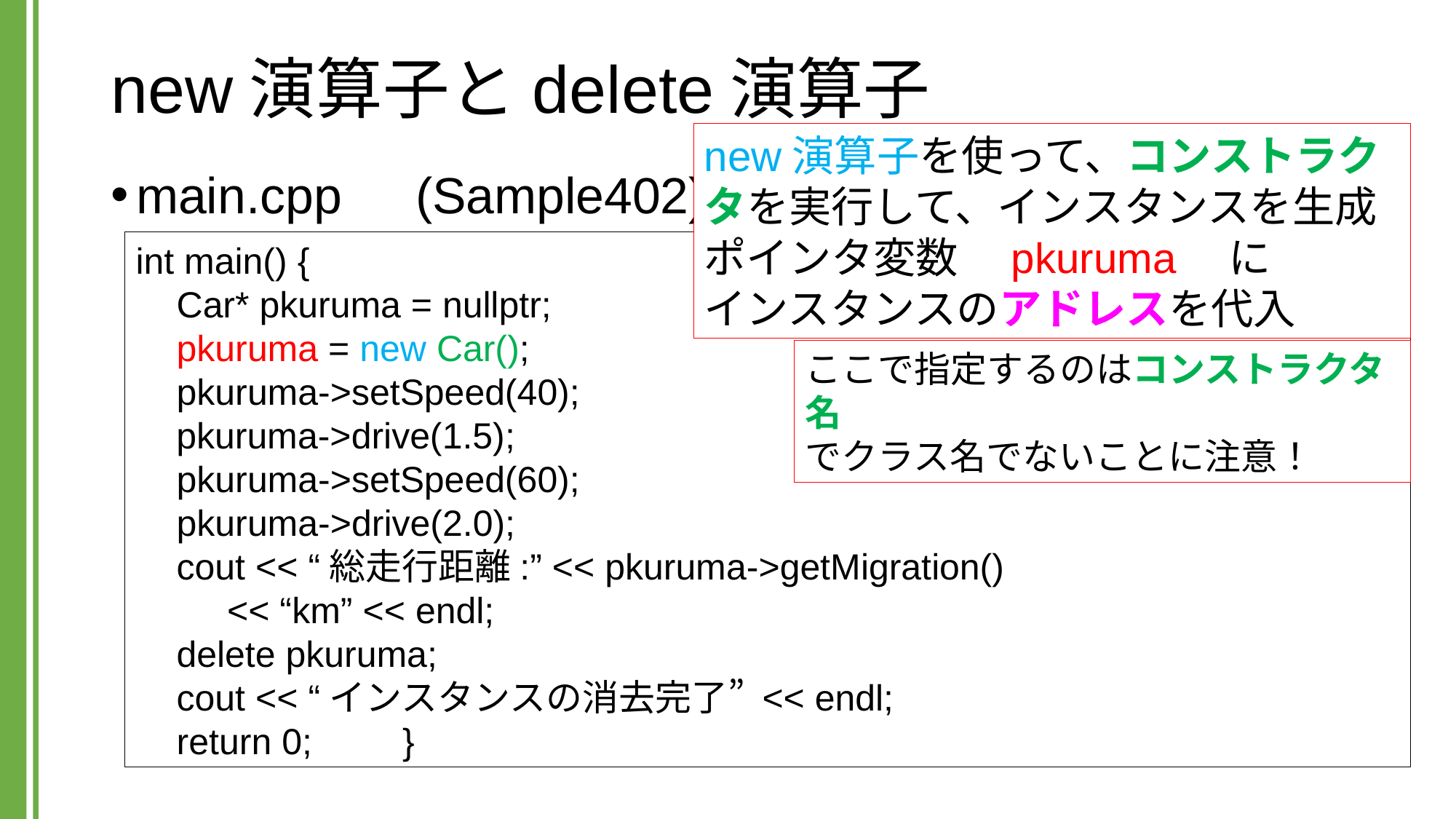

# new演算子とdelete演算子
new演算子を使って、コンストラクタを実行して、インスタンスを生成
ポインタ変数　pkuruma　に
インスタンスのアドレスを代入
main.cpp　(Sample402)

int main() {
    Car* pkuruma = nullptr;
    pkuruma = new Car();
    pkuruma->setSpeed(40);
    pkuruma->drive(1.5);
    pkuruma->setSpeed(60);
    pkuruma->drive(2.0);
    cout << “総走行距離:” << pkuruma->getMigration()
         << “km” << endl;
    delete pkuruma;
    cout << “インスタンスの消去完了” << endl;
    return 0;　　}
ここで指定するのはコンストラクタ名
でクラス名でないことに注意！